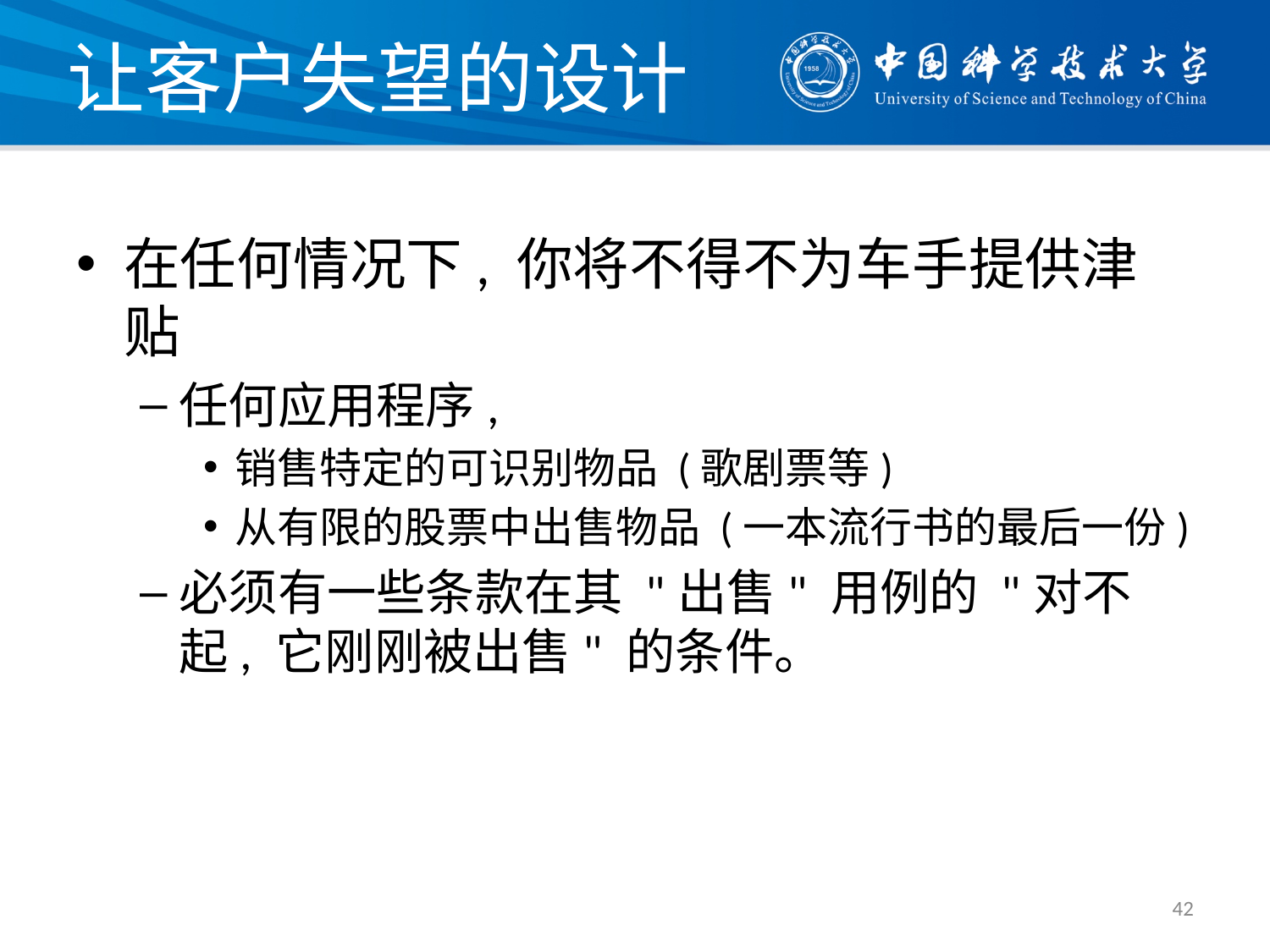

# 让客户失望的设计
在任何情况下, 你将不得不为车手提供津贴
任何应用程序,
销售特定的可识别物品 (歌剧票等)
从有限的股票中出售物品 (一本流行书的最后一份)
必须有一些条款在其 "出售" 用例的 "对不起, 它刚刚被出售" 的条件。
42